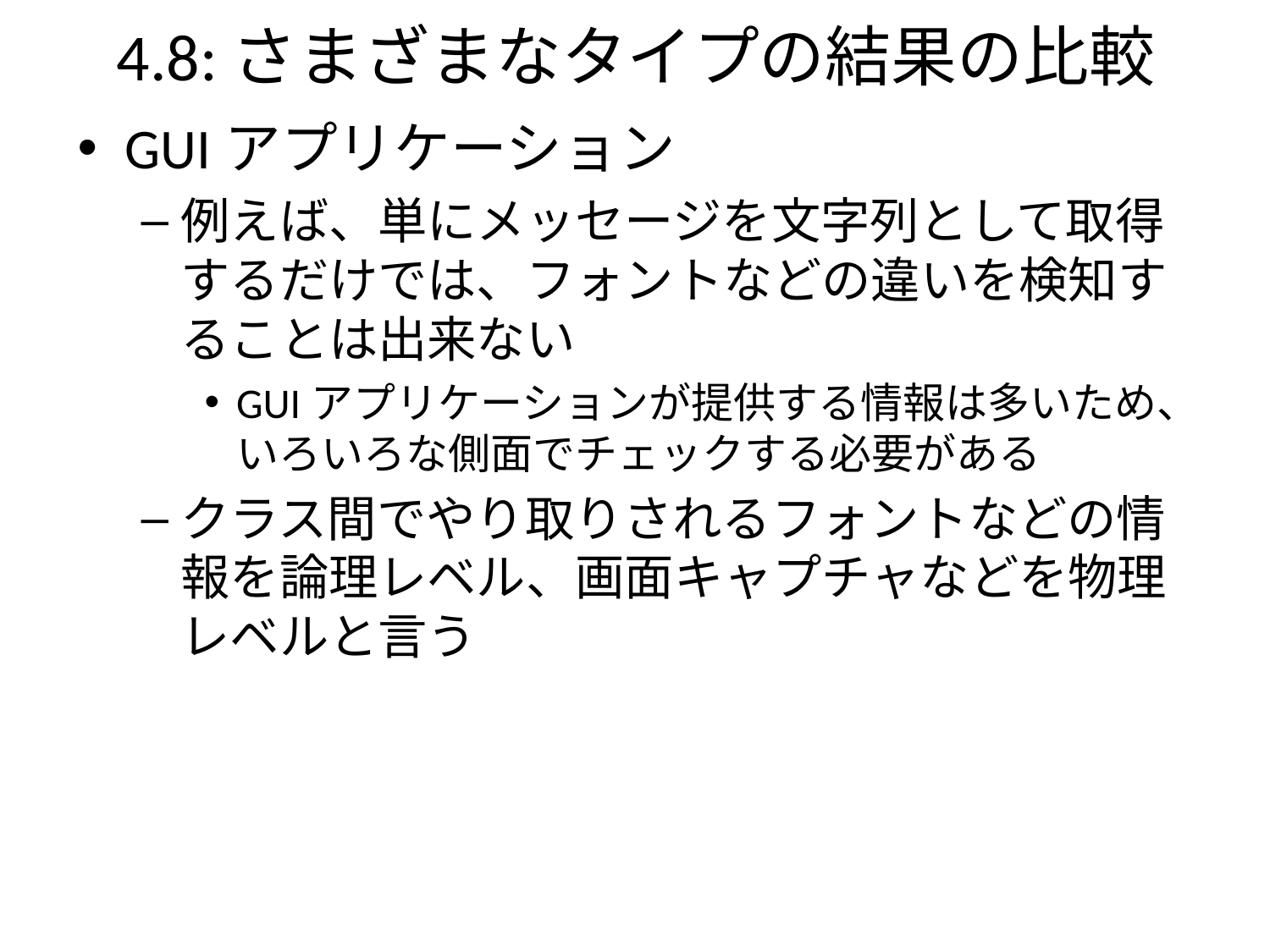

4.8:さまざまなタイプの結果の比較
GUIアプリケーション
例えば、単にメッセージを文字列として取得するだけでは、フォントなどの違いを検知することは出来ない
GUIアプリケーションが提供する情報は多いため、いろいろな側面でチェックする必要がある
クラス間でやり取りされるフォントなどの情報を論理レベル、画面キャプチャなどを物理レベルと言う